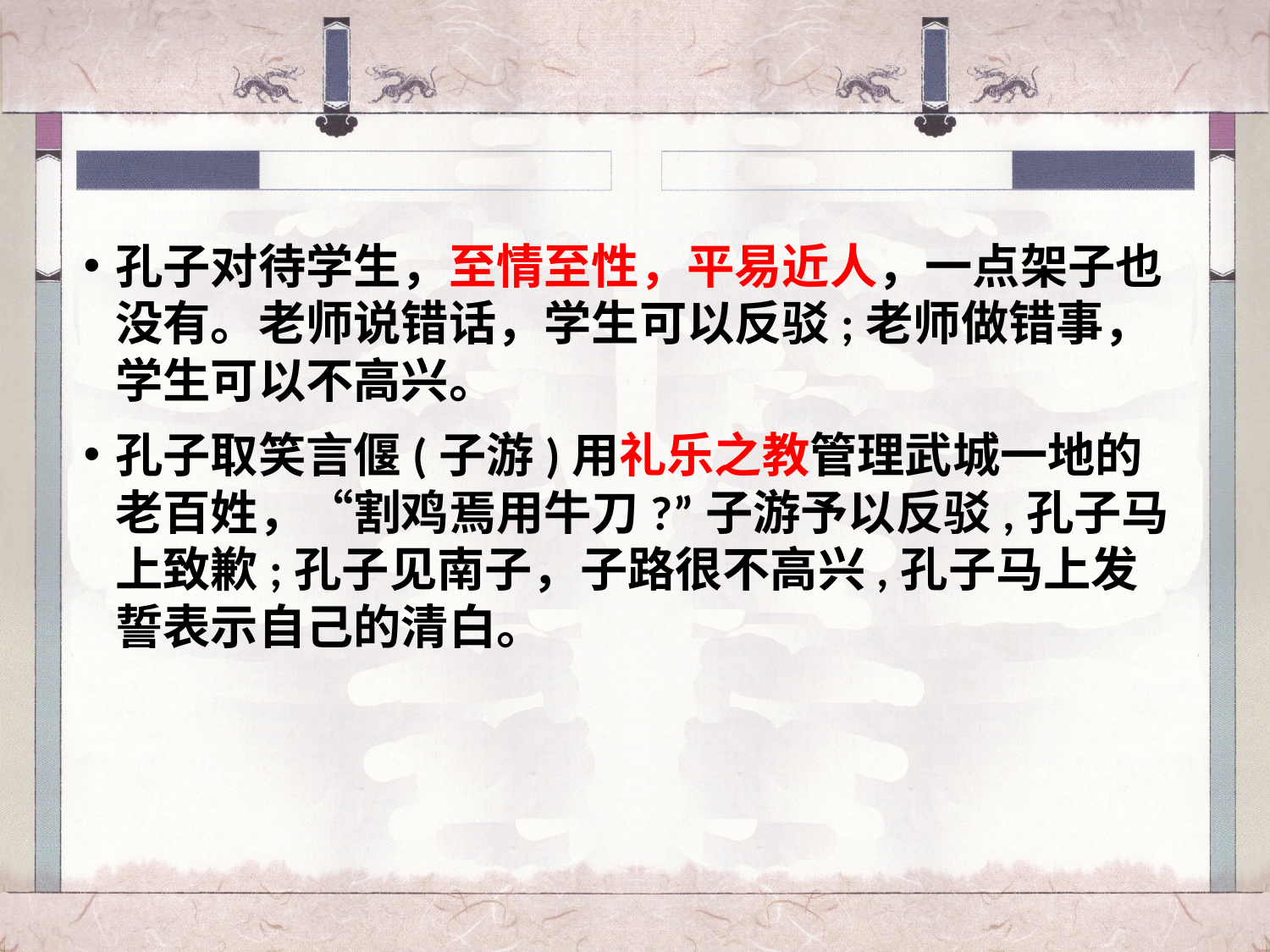

孔子对待学生，至情至性，平易近人，一点架子也没有。老师说错话，学生可以反驳;老师做错事，学生可以不高兴。
孔子取笑言偃(子游)用礼乐之教管理武城一地的老百姓，“割鸡焉用牛刀?”子游予以反驳,孔子马上致歉;孔子见南子，子路很不高兴,孔子马上发誓表示自己的清白。